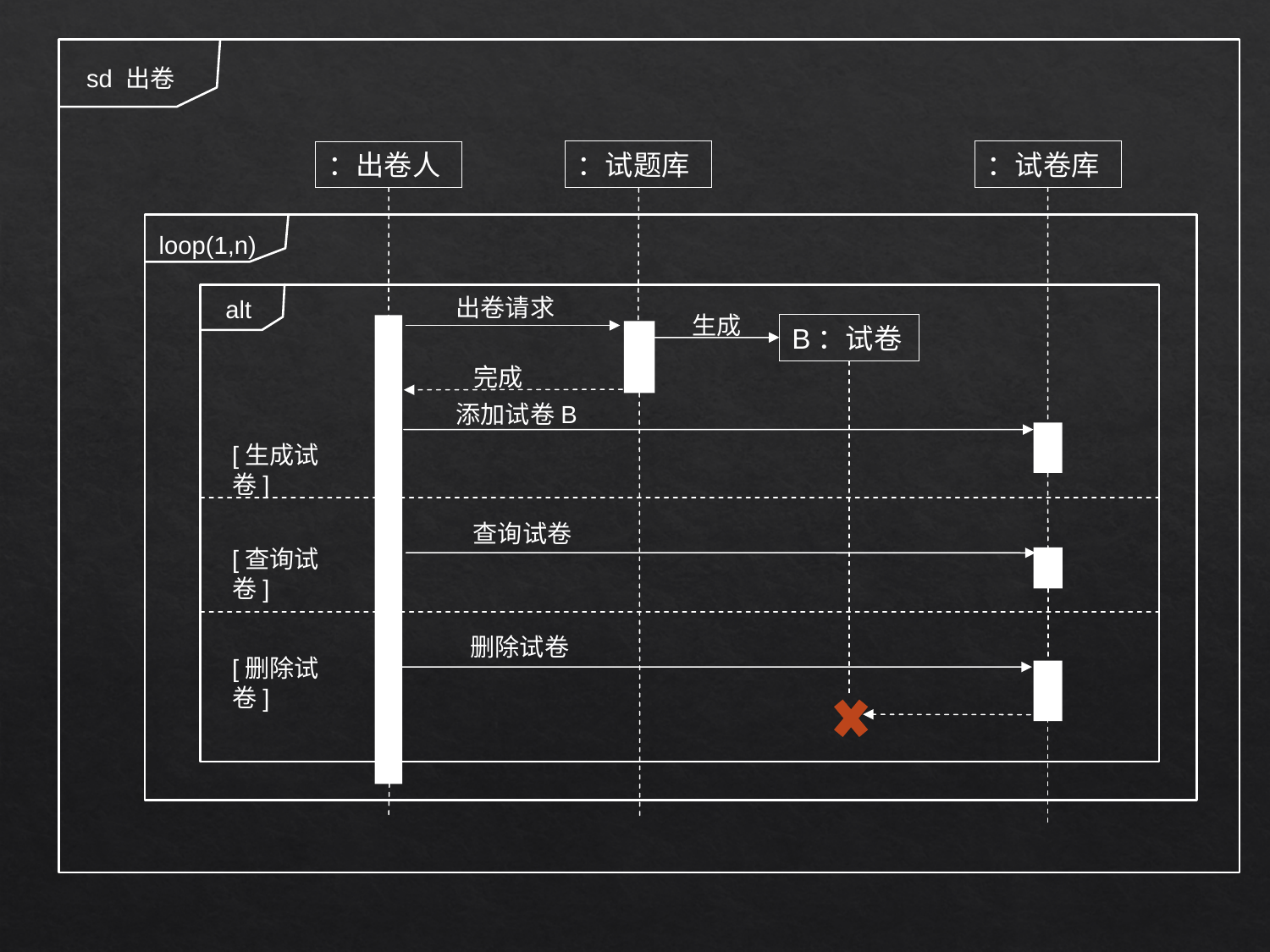

sd 出卷
：试题库
：试卷库
：出卷人

loop(1,n)

alt
出卷请求
生成
B：试卷

完成
添加试卷B

[生成试卷]
查询试卷
[查询试卷]

删除试卷
[删除试卷]